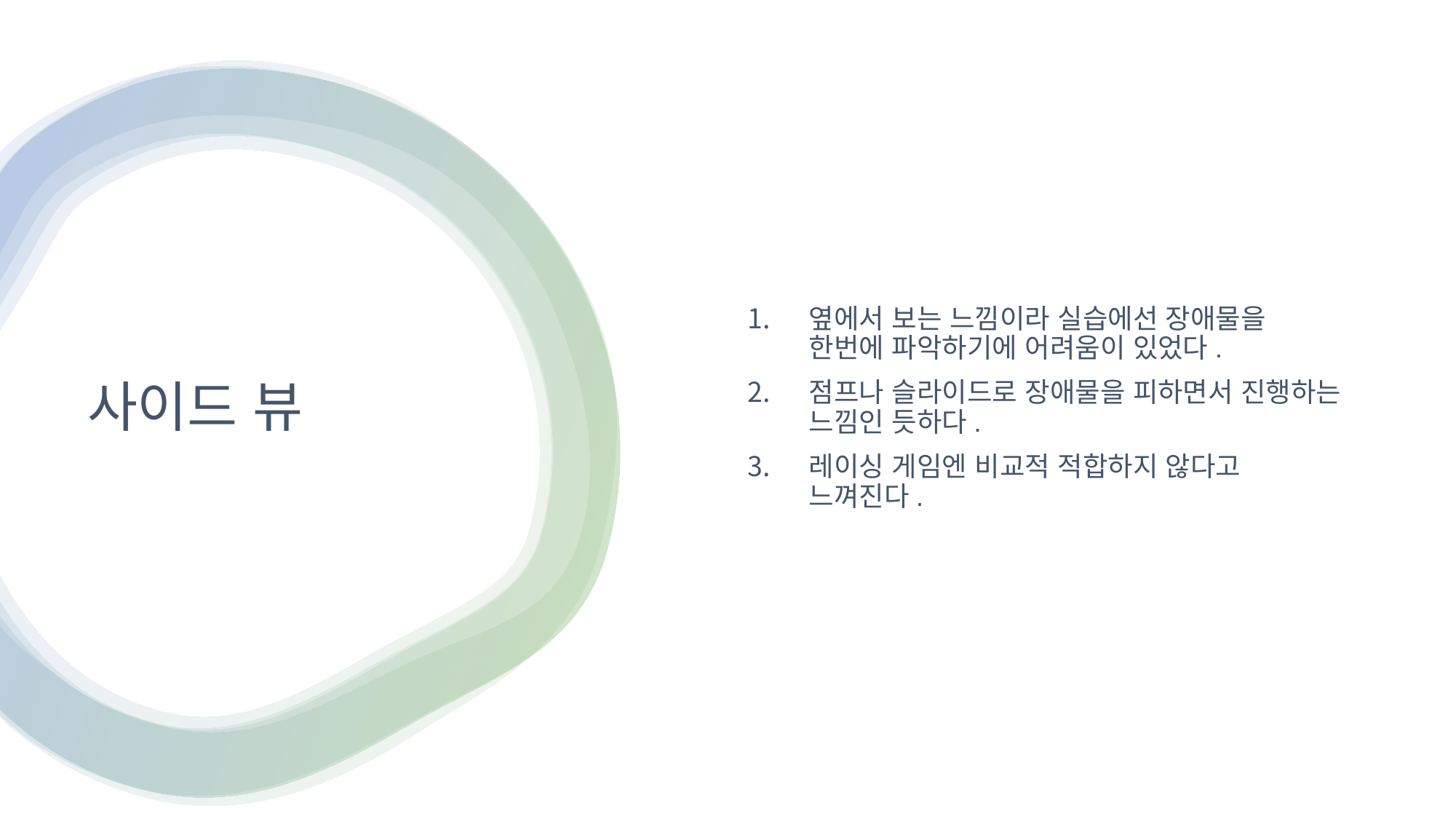

옆에서 보는 느낌이라 실습에선 장애물을 한번에 파악하기에 어려움이 있었다.
점프나 슬라이드로 장애물을 피하면서 진행하는 느낌인 듯하다.
레이싱 게임엔 비교적 적합하지 않다고 느껴진다.
# 사이드 뷰